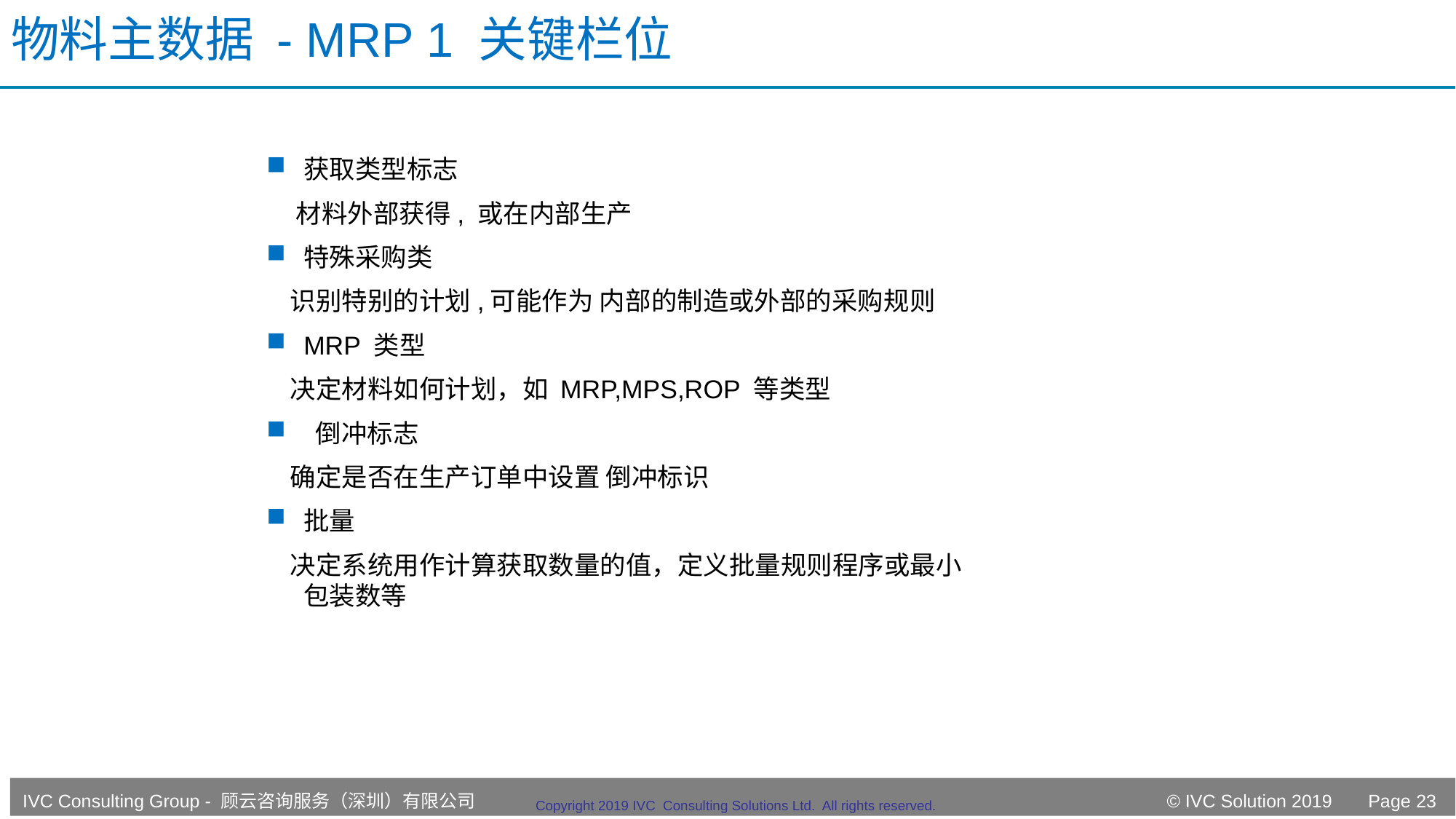

# 物料主数据 - MRP 1 关键栏位

获取类型标志
    材料外部获得, 或在内部生产
特殊采购类
   识别特别的计划,可能作为 内部的制造或外部的采购规则
MRP 类型
   决定材料如何计划，如 MRP,MPS,ROP 等类型
 倒冲标志
   确定是否在生产订单中设置 倒冲标识
批量
   决定系统用作计算获取数量的值，定义批量规则程序或最小包装数等